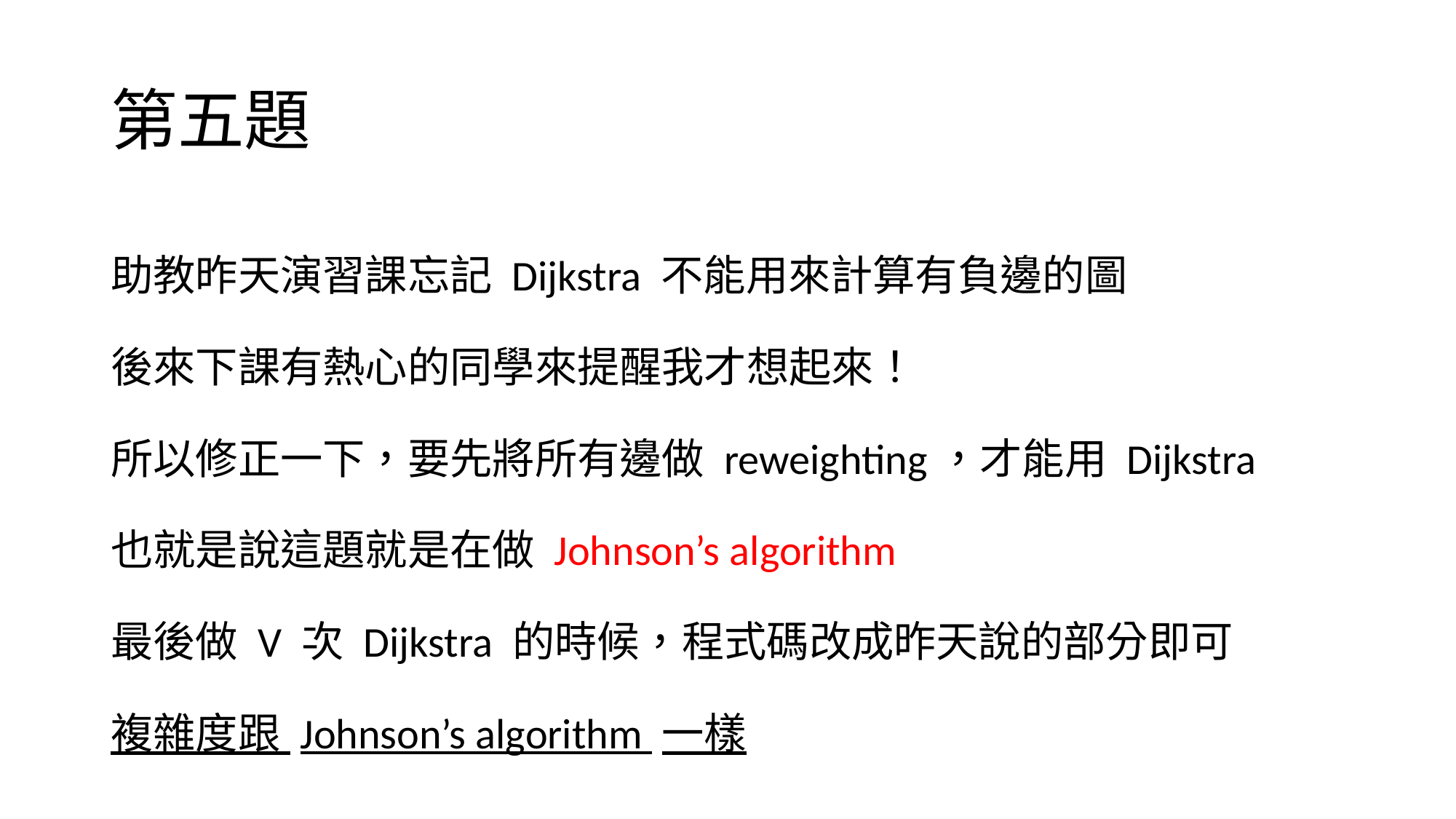

# 第五題
助教昨天演習課忘記 Dijkstra 不能用來計算有負邊的圖
後來下課有熱心的同學來提醒我才想起來！
所以修正一下，要先將所有邊做 reweighting，才能用 Dijkstra
也就是說這題就是在做 Johnson’s algorithm
最後做 V 次 Dijkstra 的時候，程式碼改成昨天說的部分即可
複雜度跟 Johnson’s algorithm 一樣